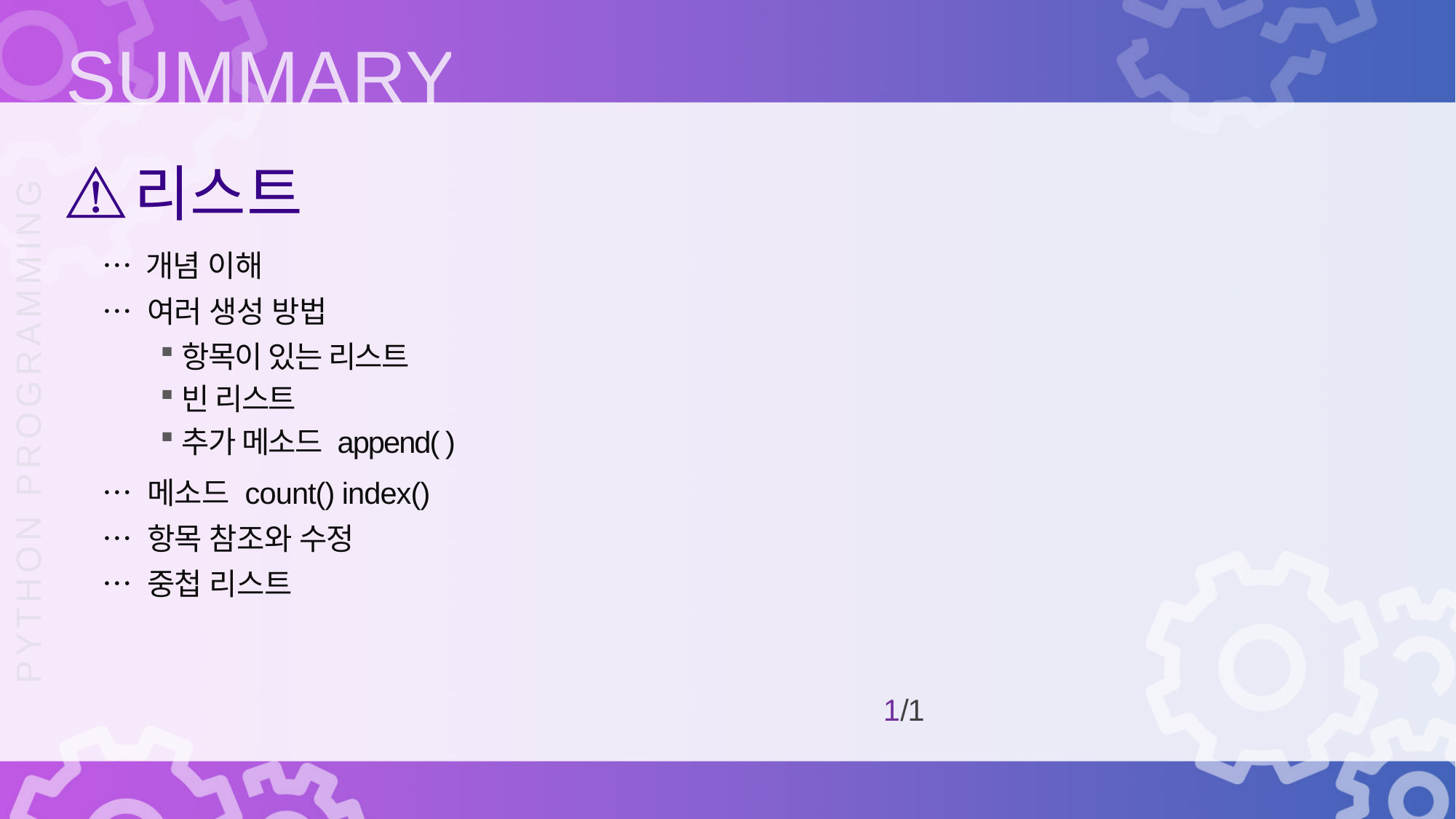

리스트
… 개념 이해
… 여러 생성 방법

… 메소드 count() index()
… 항목 참조와 수정
… 중첩 리스트
항목이 있는 리스트
빈 리스트
추가 메소드 append( )
1/1